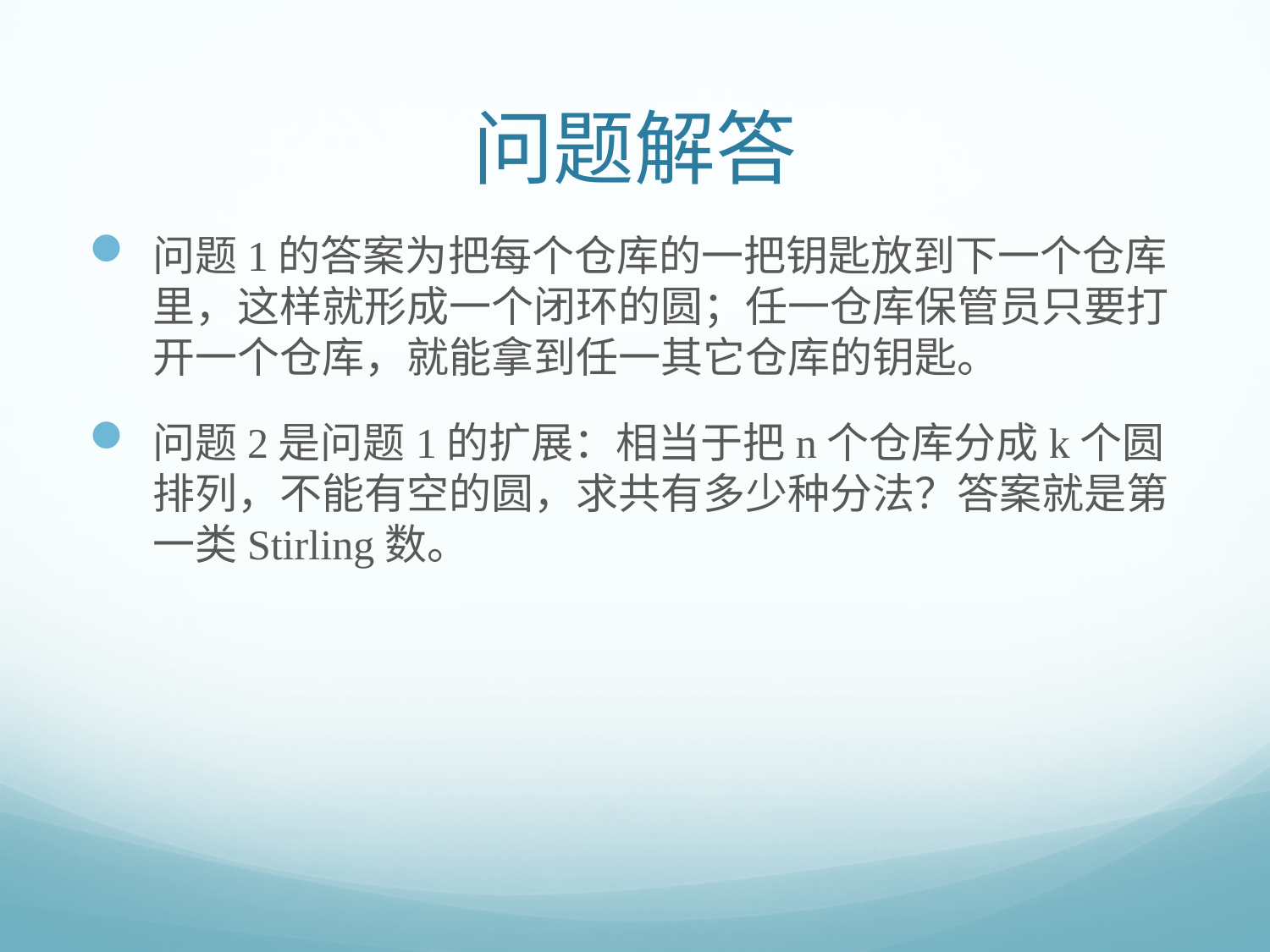

# 问题解答
问题1的答案为把每个仓库的一把钥匙放到下一个仓库里，这样就形成一个闭环的圆；任一仓库保管员只要打开一个仓库，就能拿到任一其它仓库的钥匙。
问题2是问题1的扩展：相当于把n个仓库分成k个圆排列，不能有空的圆，求共有多少种分法？答案就是第一类Stirling数。